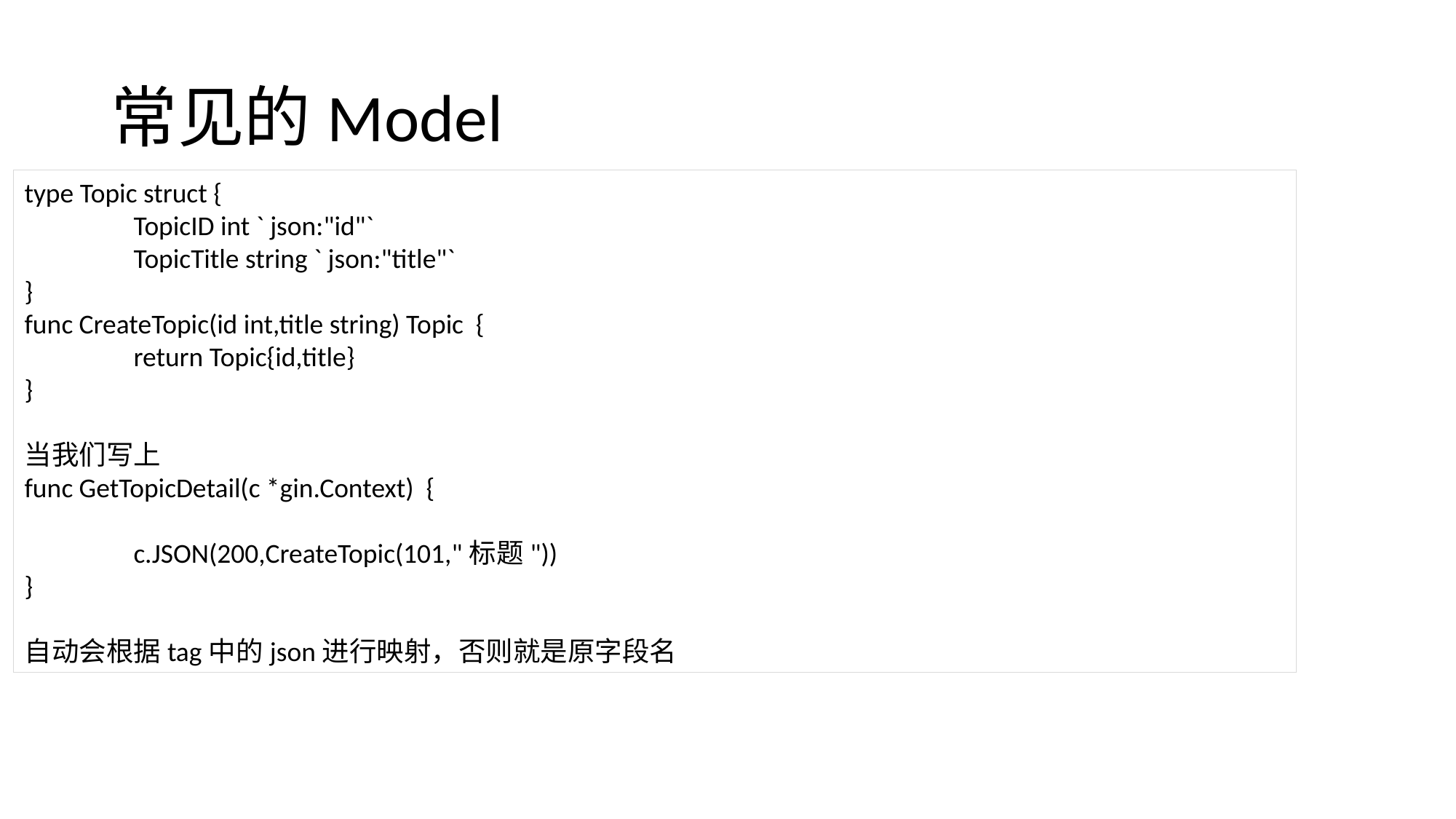

# 常见的Model
type Topic struct {
	TopicID int ` json:"id"`
	TopicTitle string ` json:"title"`
}
func CreateTopic(id int,title string) Topic  {
	return Topic{id,title}
}

当我们写上
func GetTopicDetail(c *gin.Context)  {

	c.JSON(200,CreateTopic(101,"标题"))
}

自动会根据tag中的json进行映射，否则就是原字段名